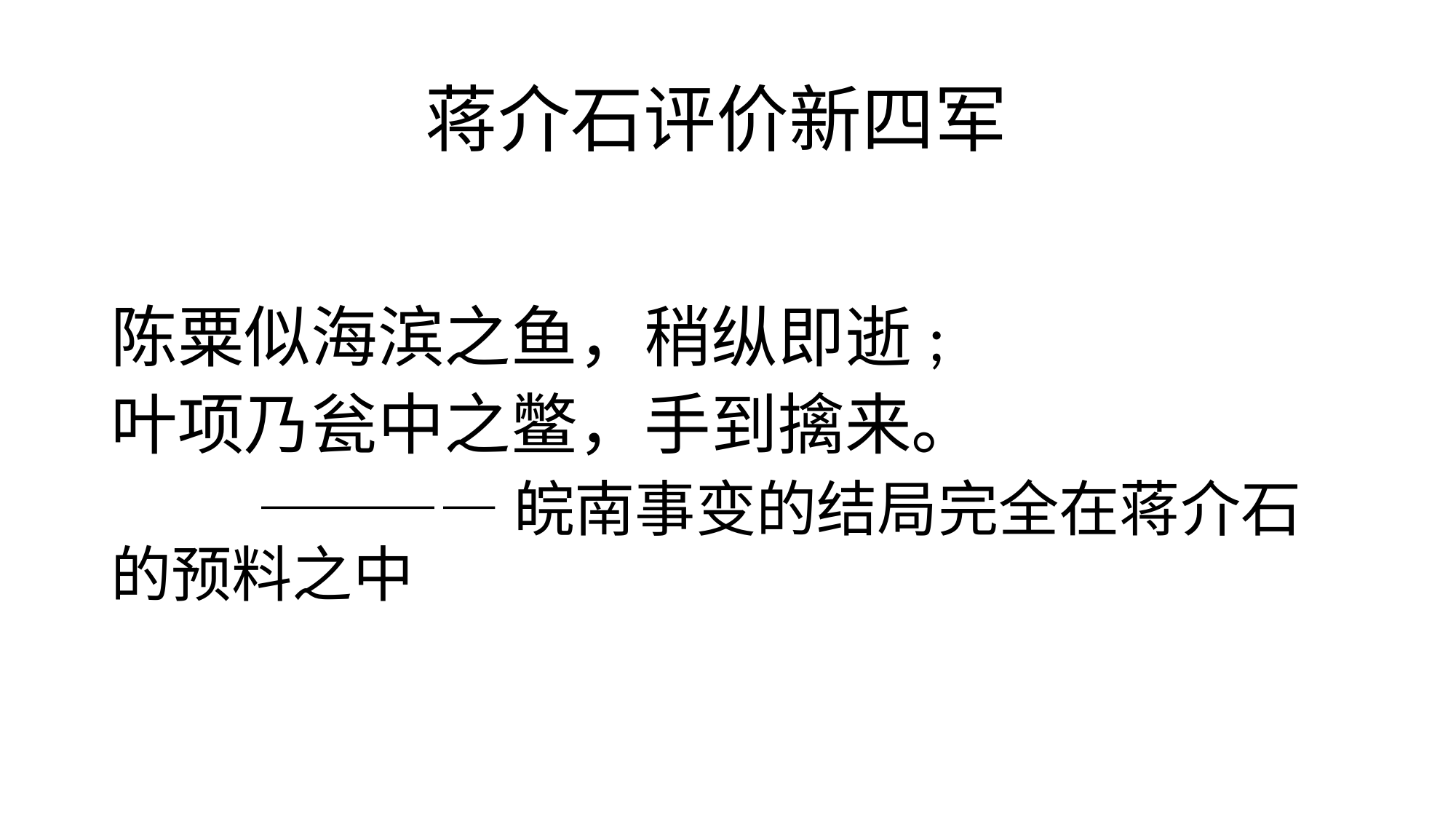

# 蒋介石评价新四军

陈粟似海滨之鱼，稍纵即逝;
叶项乃瓮中之鳖，手到擒来。
            ————皖南事变的结局完全在蒋介石的预料之中